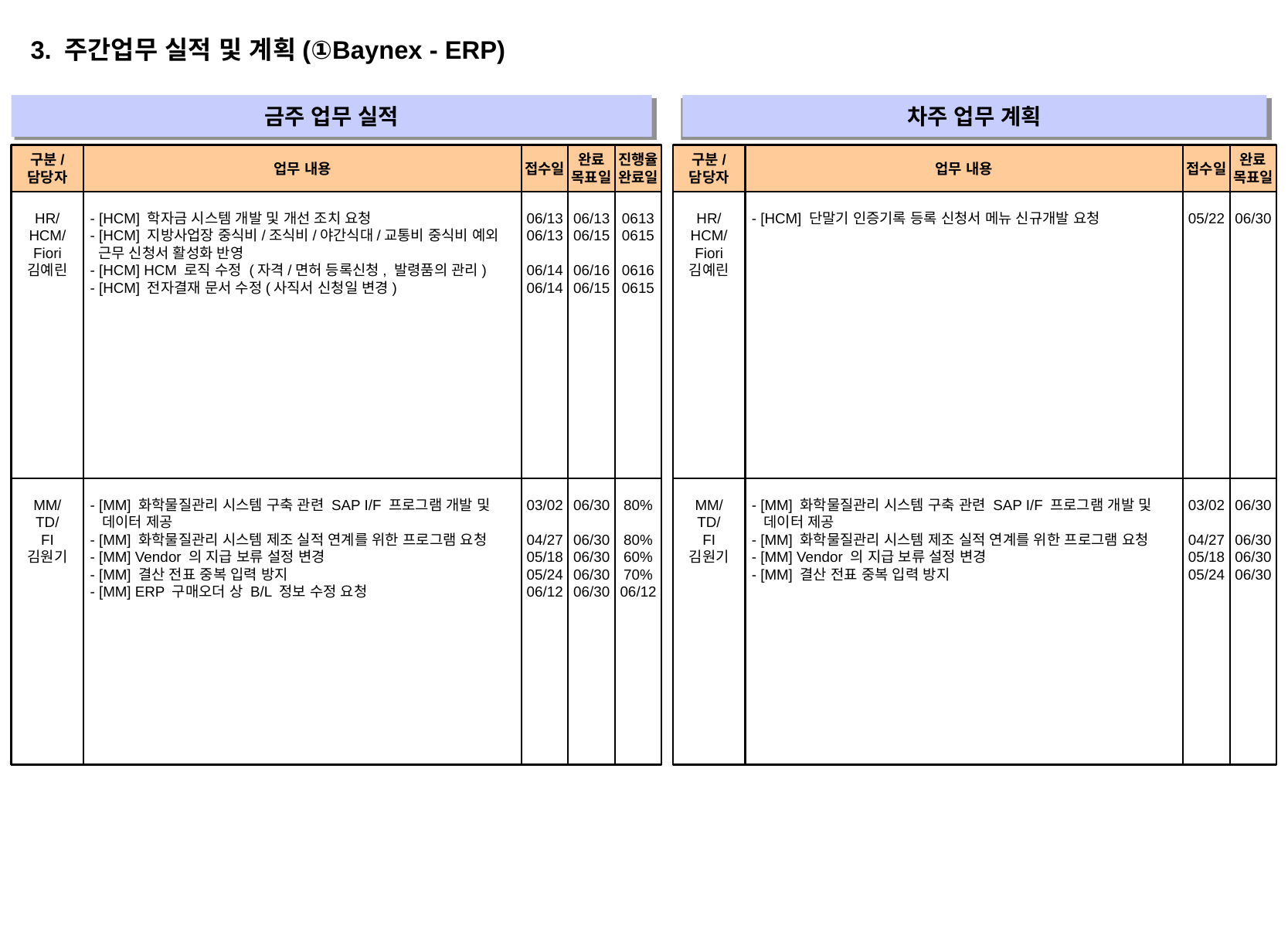

3. 주간업무 실적 및 계획(①Baynex - ERP)
금주 업무 실적
차주 업무 계획
" "
" "
구분/
담당자
업무 내용
접수일
완료
목표일
진행율
완료일
구분/
담당자
업무 내용
접수일
완료
목표일
HR/
HCM/
Fiori
김예린

- [HCM] 학자금 시스템 개발 및 개선 조치 요청
- [HCM] 지방사업장 중식비/조식비/야간식대/교통비 중식비 예외
  근무 신청서 활성화 반영
- [HCM] HCM 로직 수정 (자격/면허 등록신청, 발령품의 관리)
- [HCM] 전자결재 문서 수정(사직서 신청일 변경)
06/13
06/13
06/14
06/14
06/13
06/15
06/16
06/15
0613
0615
0616
0615
HR/
HCM/
Fiori
김예린

- [HCM] 단말기 인증기록 등록 신청서 메뉴 신규개발 요청
05/22
06/30
MM/
TD/
FI
김원기

- [MM] 화학물질관리 시스템 구축 관련 SAP I/F 프로그램 개발 및
   데이터 제공
- [MM] 화학물질관리 시스템 제조 실적 연계를 위한 프로그램 요청
- [MM] Vendor 의 지급 보류 설정 변경
- [MM] 결산 전표 중복 입력 방지
- [MM] ERP 구매오더 상 B/L 정보 수정 요청
03/02
04/27
05/18
05/24
06/12
06/30
06/30
06/30
06/30
06/30
80%
80%
60%
70%
06/12
MM/
TD/
FI
김원기

- [MM] 화학물질관리 시스템 구축 관련 SAP I/F 프로그램 개발 및
   데이터 제공
- [MM] 화학물질관리 시스템 제조 실적 연계를 위한 프로그램 요청
- [MM] Vendor 의 지급 보류 설정 변경
- [MM] 결산 전표 중복 입력 방지
03/02
04/27
05/18
05/24
06/30
06/30
06/30
06/30